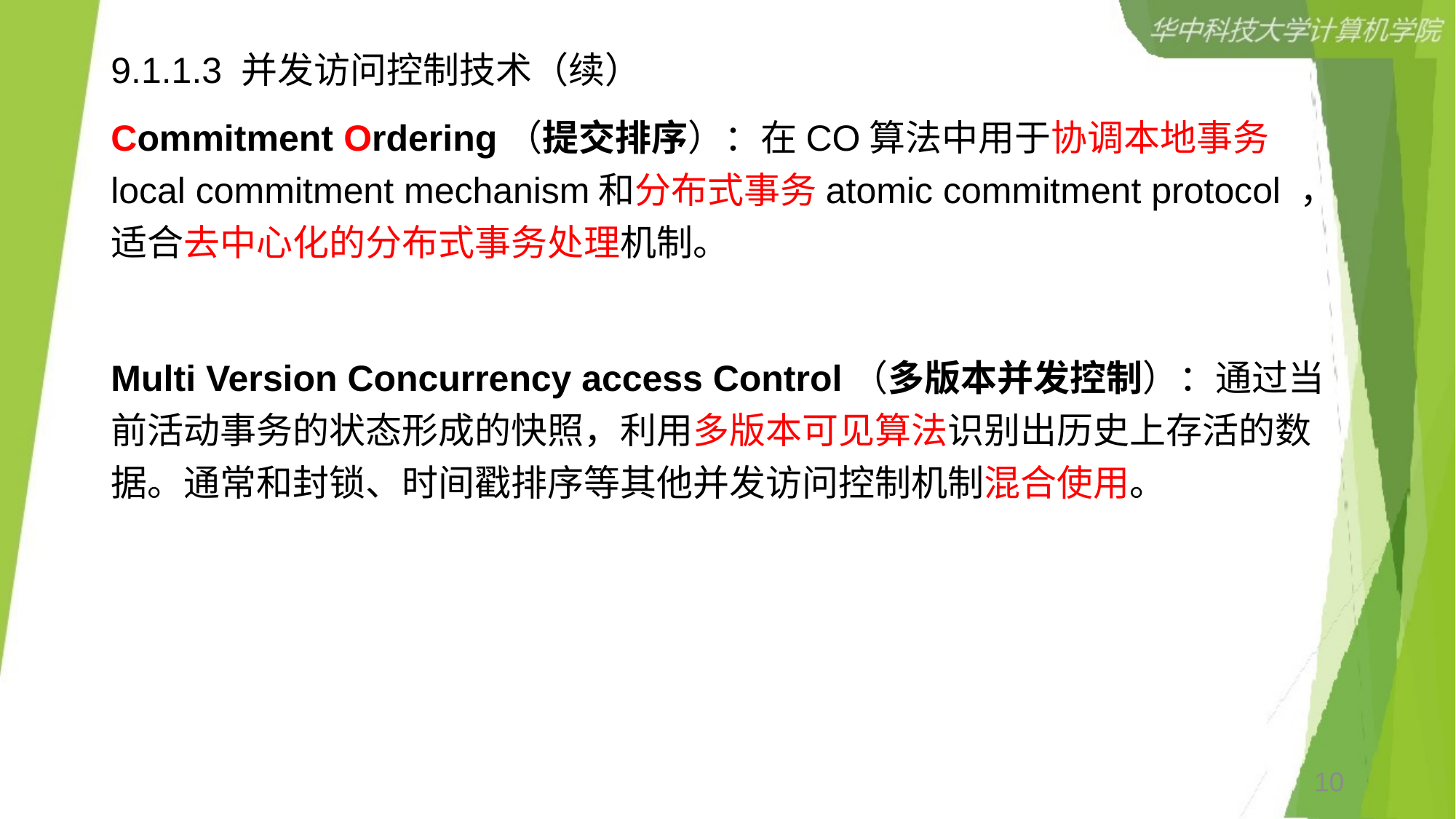

9.1.1.3 并发访问控制技术（续）
Commitment Ordering（提交排序）：在CO算法中用于协调本地事务local commitment mechanism和分布式事务atomic commitment protocol ，适合去中心化的分布式事务处理机制。

Multi Version Concurrency access Control（多版本并发控制）：通过当前活动事务的状态形成的快照，利用多版本可见算法识别出历史上存活的数据。通常和封锁、时间戳排序等其他并发访问控制机制混合使用。
10